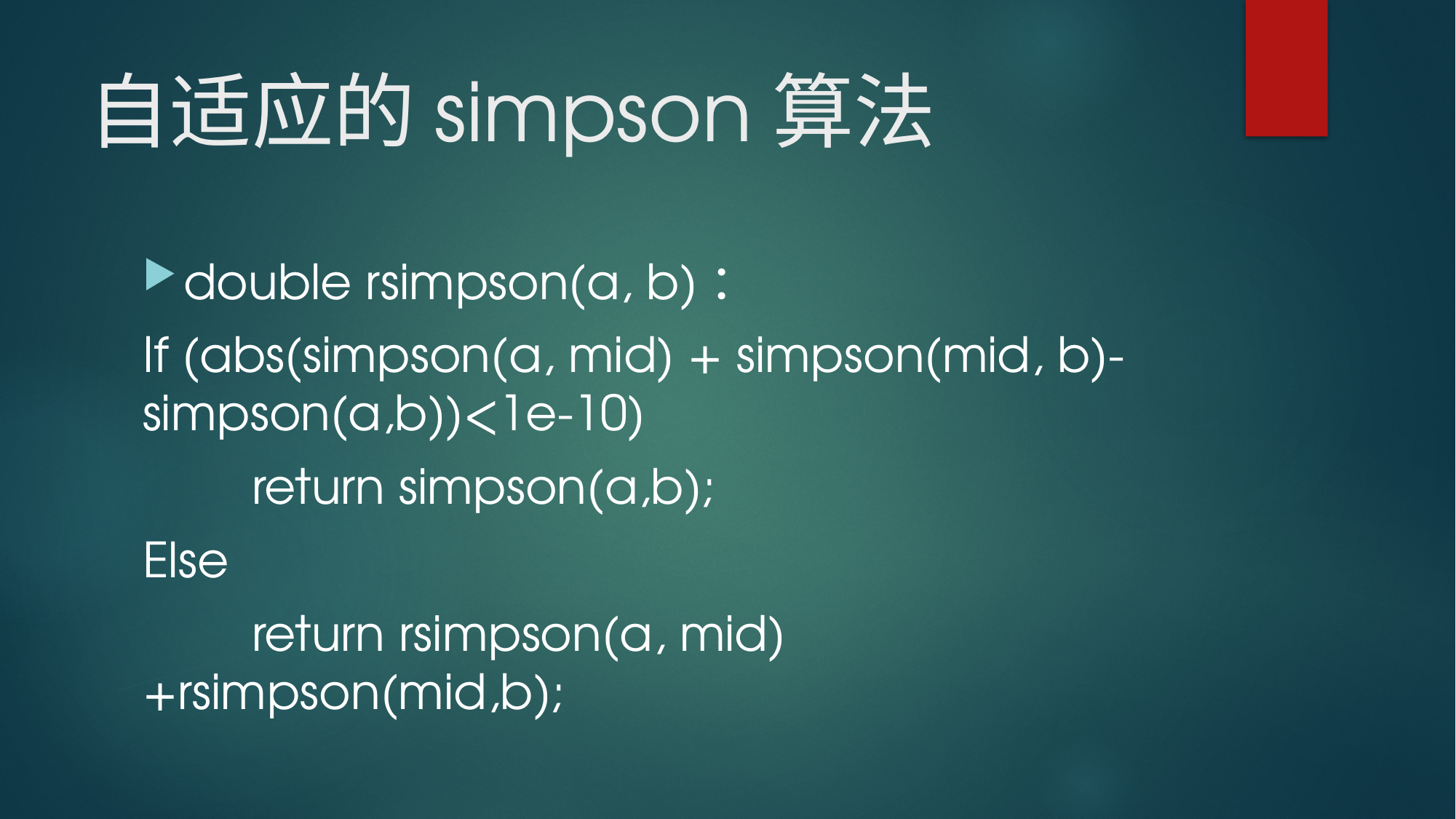

# 自适应的simpson算法
double rsimpson(a, b)：
If (abs(simpson(a, mid) + simpson(mid, b)-simpson(a,b))<1e-10)
	return simpson(a,b);
Else
	return rsimpson(a, mid)+rsimpson(mid,b);